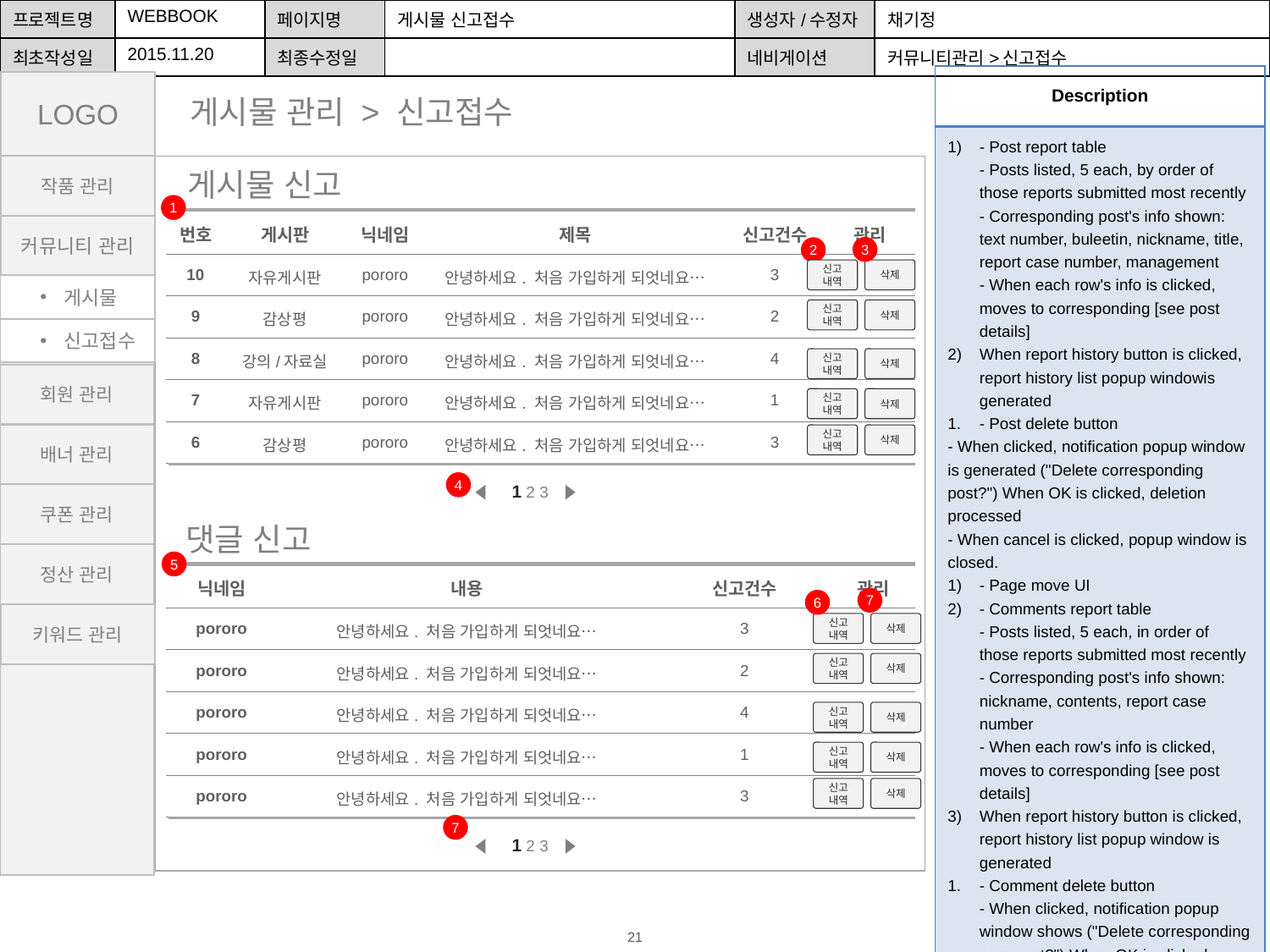

| 프로젝트명 | WEBBOOK | 페이지명 | 게시물 신고접수 | 생성자/수정자 | 채기정 |
| --- | --- | --- | --- | --- | --- |
| 최초작성일 | 2015.11.20 | 최종수정일 |  | 네비게이션 | 커뮤니티관리>신고접수 |
| Description |
| --- |
| - Post report table - Posts listed, 5 each, by order of those reports submitted most recently - Corresponding post's info shown: text number, buleetin, nickname, title, report case number, management - When each row's info is clicked, moves to corresponding [see post details] When report history button is clicked, report history list popup windowis generated - Post delete button - When clicked, notification popup window is generated ("Delete corresponding post?") When OK is clicked, deletion processed - When cancel is clicked, popup window is closed. - Page move UI - Comments report table - Posts listed, 5 each, in order of those reports submitted most recently - Corresponding post's info shown: nickname, contents, report case number - When each row's info is clicked, moves to corresponding [see post details] When report history button is clicked, report history list popup window is generated - Comment delete button - When clicked, notification popup window shows ("Delete corresponding comment?") When OK is clicked, corresponding comment deletion processed - When cancel is clicked, popup window is closed - Page move UI ※ Continued on next page |

LOGO
게시물 관리 > 신고접수
작품 관리

게시물 신고
1
| 번호 | 게시판 | 닉네임 | 제목 | 신고건수 | 관리 |
| --- | --- | --- | --- | --- | --- |
| 10 | 자유게시판 | pororo | 안녕하세요. 처음 가입하게 되엇네요… | 3 |  |
| 9 | 감상평 | pororo | 안녕하세요. 처음 가입하게 되엇네요… | 2 |  |
| 8 | 강의/자료실 | pororo | 안녕하세요. 처음 가입하게 되엇네요… | 4 |  |
| 7 | 자유게시판 | pororo | 안녕하세요. 처음 가입하게 되엇네요… | 1 |  |
| 6 | 감상평 | pororo | 안녕하세요. 처음 가입하게 되엇네요… | 3 |  |
커뮤니티 관리
3
2
신고내역
삭제
게시물
신고내역
삭제
신고접수
신고내역
삭제
회원 관리
신고내역
삭제
배너 관리
신고내역
삭제
4
1 2 3
쿠폰 관리

댓글 신고
정산 관리
5
| 닉네임 | 내용 | 신고건수 | 관리 |
| --- | --- | --- | --- |
| pororo | 안녕하세요. 처음 가입하게 되엇네요… | 3 |  |
| pororo | 안녕하세요. 처음 가입하게 되엇네요… | 2 |  |
| pororo | 안녕하세요. 처음 가입하게 되엇네요… | 4 |  |
| pororo | 안녕하세요. 처음 가입하게 되엇네요… | 1 |  |
| pororo | 안녕하세요. 처음 가입하게 되엇네요… | 3 |  |
7
6
키워드 관리
신고내역
삭제
신고내역
삭제
신고내역
삭제
신고내역
삭제
신고내역
삭제
7
1 2 3